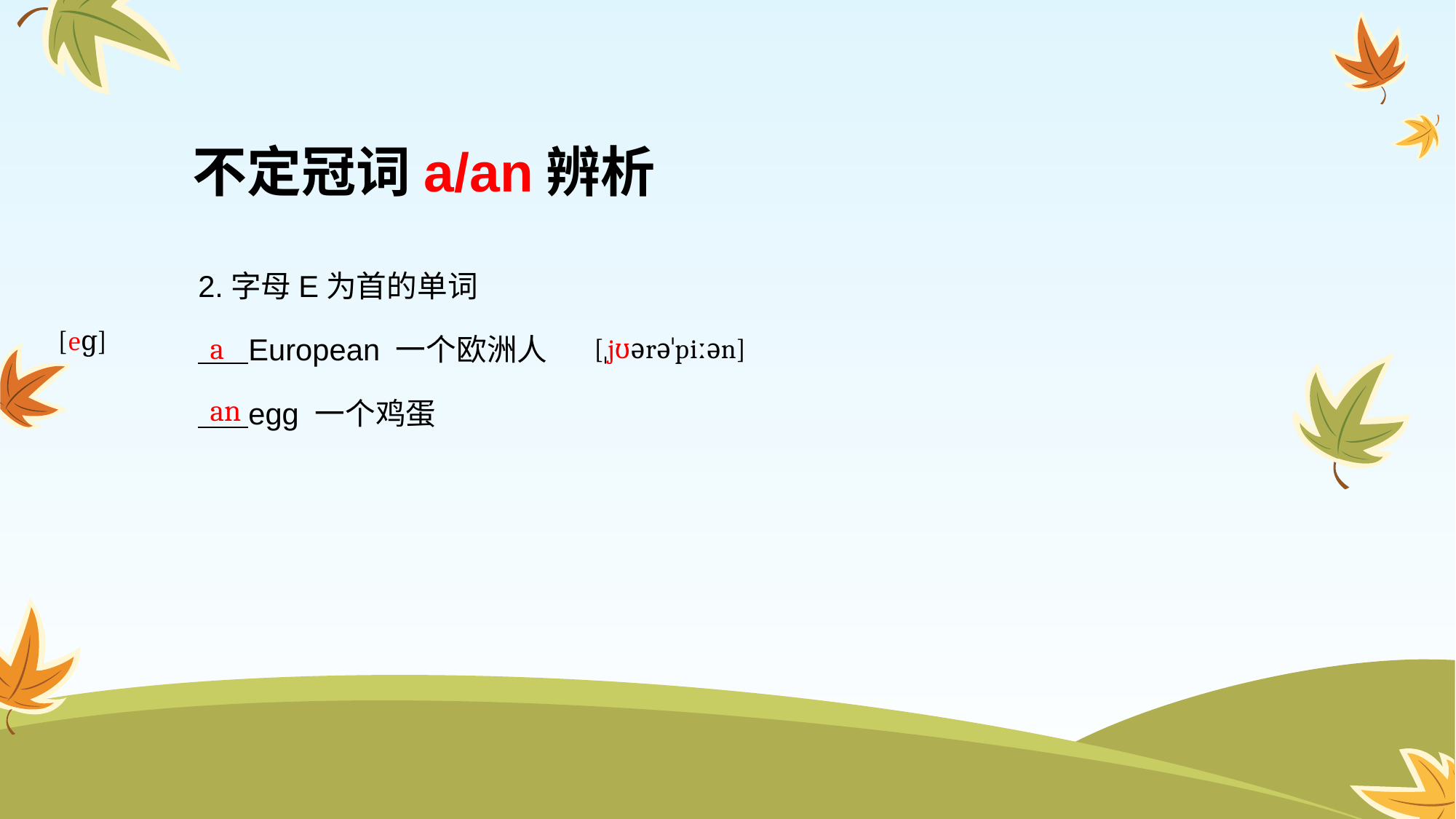

# 不定冠词a/an辨析

2.字母E为首的单词
      European 一个欧洲人
      egg 一个鸡蛋
[eɡ]
a
[ˌjʊərəˈpiːən]

an